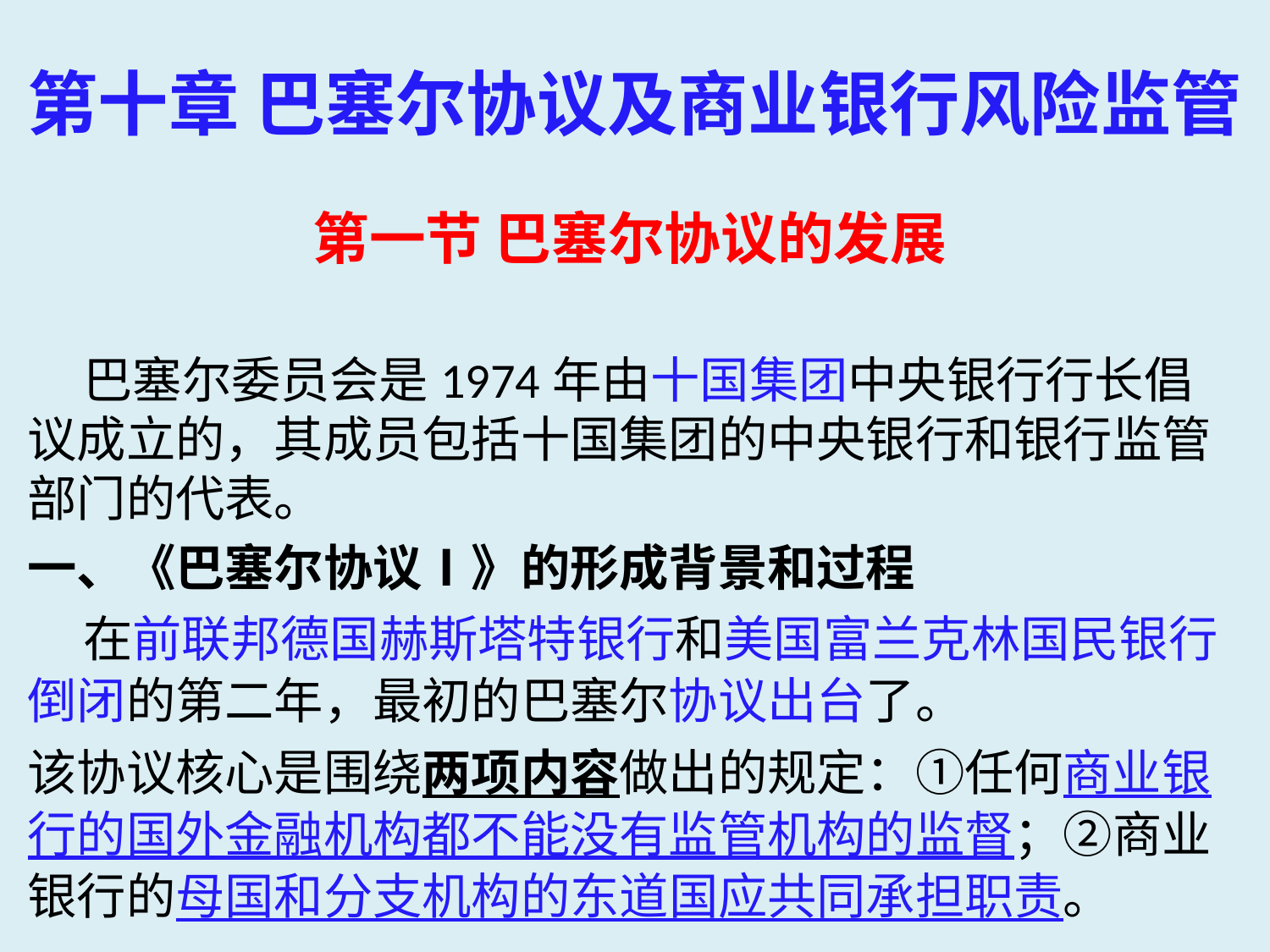

# 第十章 巴塞尔协议及商业银行风险监管
第一节 巴塞尔协议的发展

    巴塞尔委员会是1974年由十国集团中央银行行长倡议成立的，其成员包括十国集团的中央银行和银行监管部门的代表。
一、《巴塞尔协议Ⅰ》的形成背景和过程
    在前联邦德国赫斯塔特银行和美国富兰克林国民银行倒闭的第二年，最初的巴塞尔协议出台了。
该协议核心是围绕两项内容做出的规定：①任何商业银行的国外金融机构都不能没有监管机构的监督；②商业银行的母国和分支机构的东道国应共同承担职责。

4